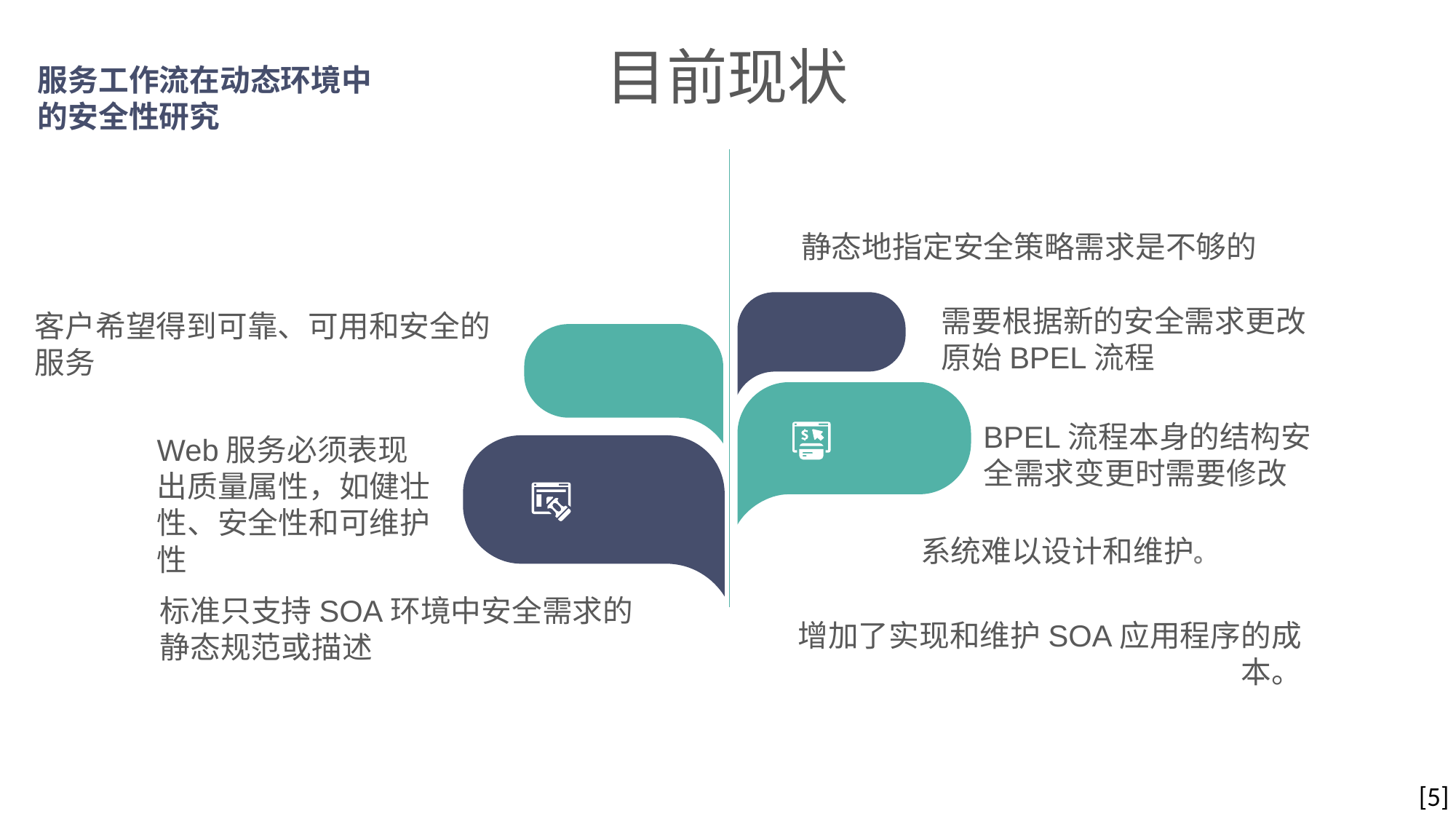

目前现状
服务工作流在动态环境中的安全性研究
静态地指定安全策略需求是不够的

客户希望得到可靠、可用和安全的服务

需要根据新的安全需求更改
原始BPEL流程

BPEL流程本身的结构安全需求变更时需要修改

Web服务必须表现出质量属性，如健壮性、安全性和可维护性

系统难以设计和维护。
标准只支持SOA环境中安全需求的
静态规范或描述
增加了实现和维护SOA应用程序的成本。
[5]